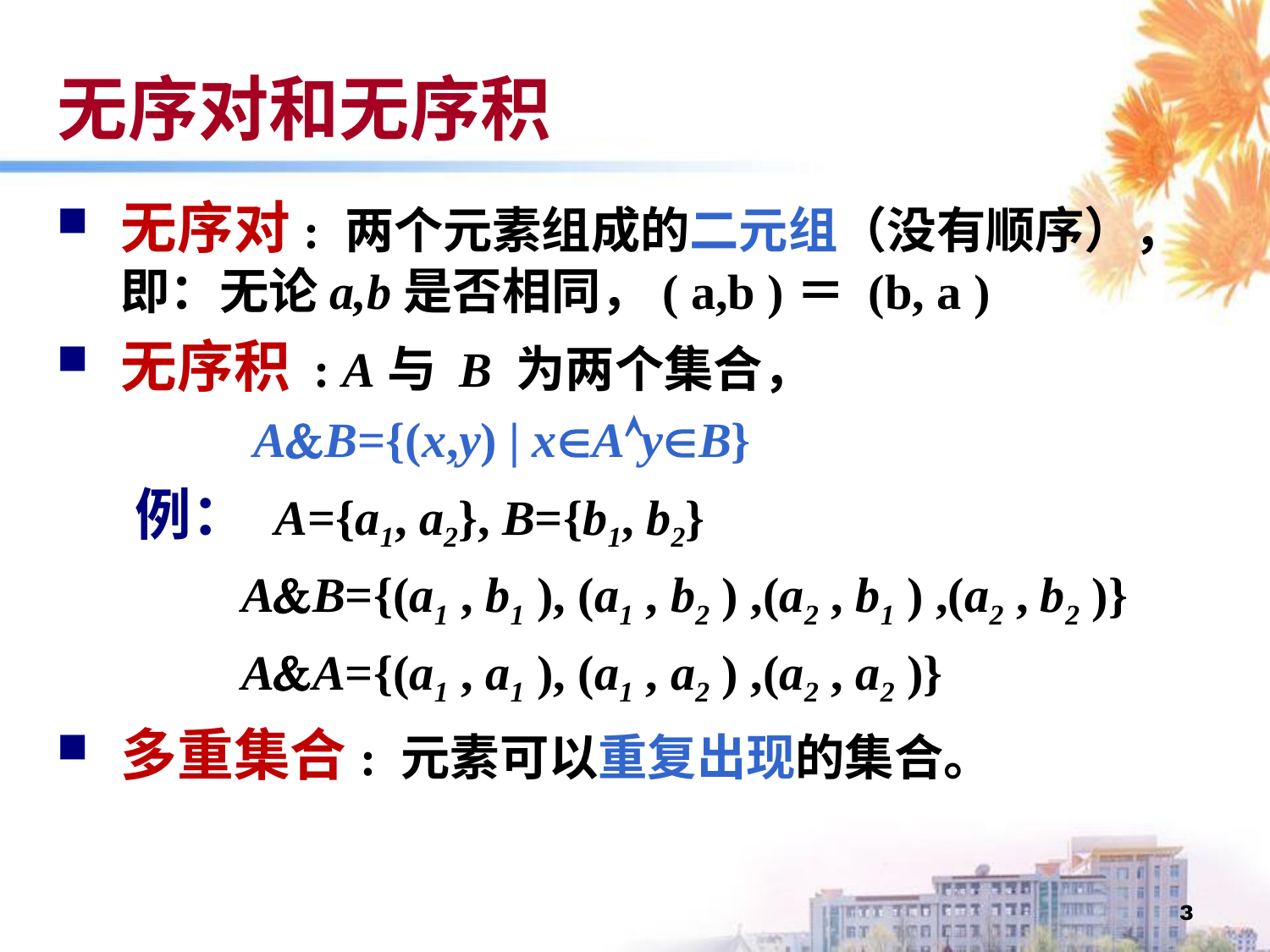

无序对和无序积
无序对: 两个元素组成的二元组（没有顺序），即：无论a,b是否相同，( a,b )＝ (b, a )
无序积 : A与 B 为两个集合，
                A&B={(x,y) | x∈A∧y∈B}
     例： A={a1, a2}, B={b1, b2}
               A&B={(a1 , b1 ), (a1 , b2 ) ,(a2 , b1 ) ,(a2 , b2 )}
               A&A={(a1 , a1 ), (a1 , a2 ) ,(a2 , a2 )}
多重集合: 元素可以重复出现的集合。
3